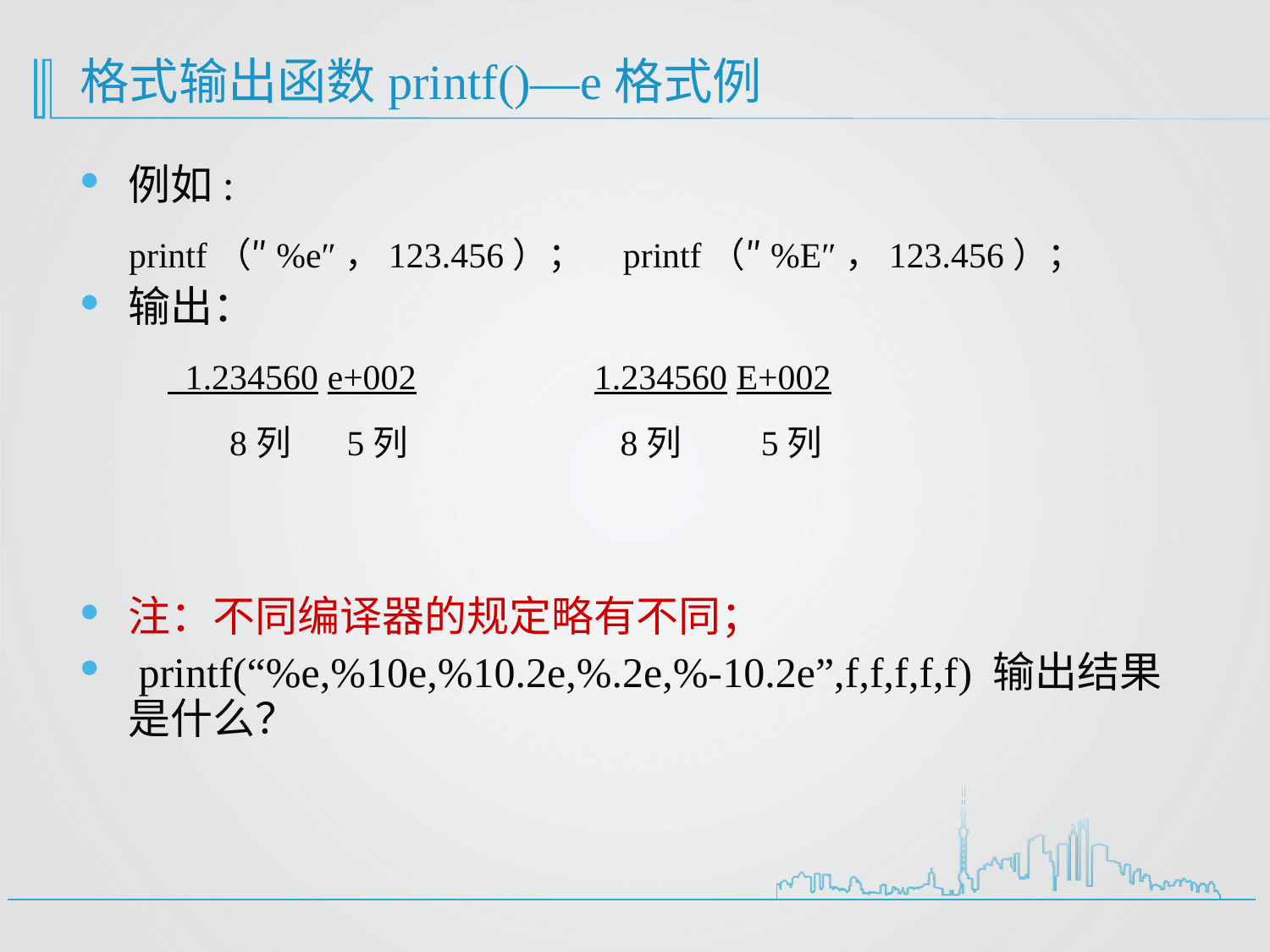

# 格式输出函数printf()—e格式例
例如:
 printf（″%e″，123.456）；    printf（″%E″，123.456）；
输出：
  1.234560 e+002                    1.234560 E+002
       8列      5列                          8列         5列

注：不同编译器的规定略有不同；
 printf(“%e,%10e,%10.2e,%.2e,%-10.2e”,f,f,f,f,f) 输出结果是什么？